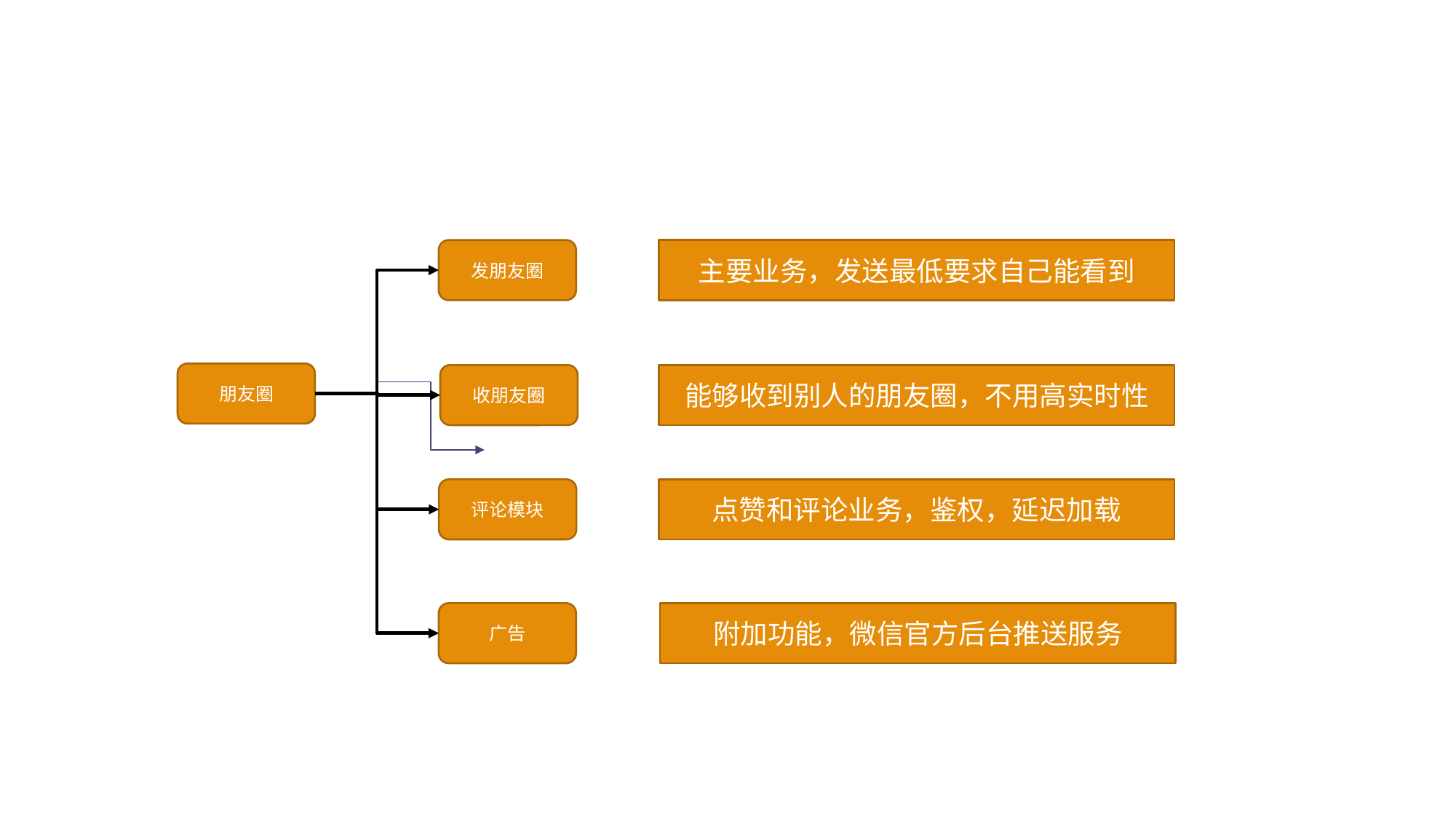

# 微信朋友圈的主要业务分析
发朋友圈
主要业务，发送最低要求自己能看到

朋友圈
收朋友圈
能够收到别人的朋友圈，不用高实时性

评论模块
点赞和评论业务，鉴权，延迟加载
广告
附加功能，微信官方后台推送服务